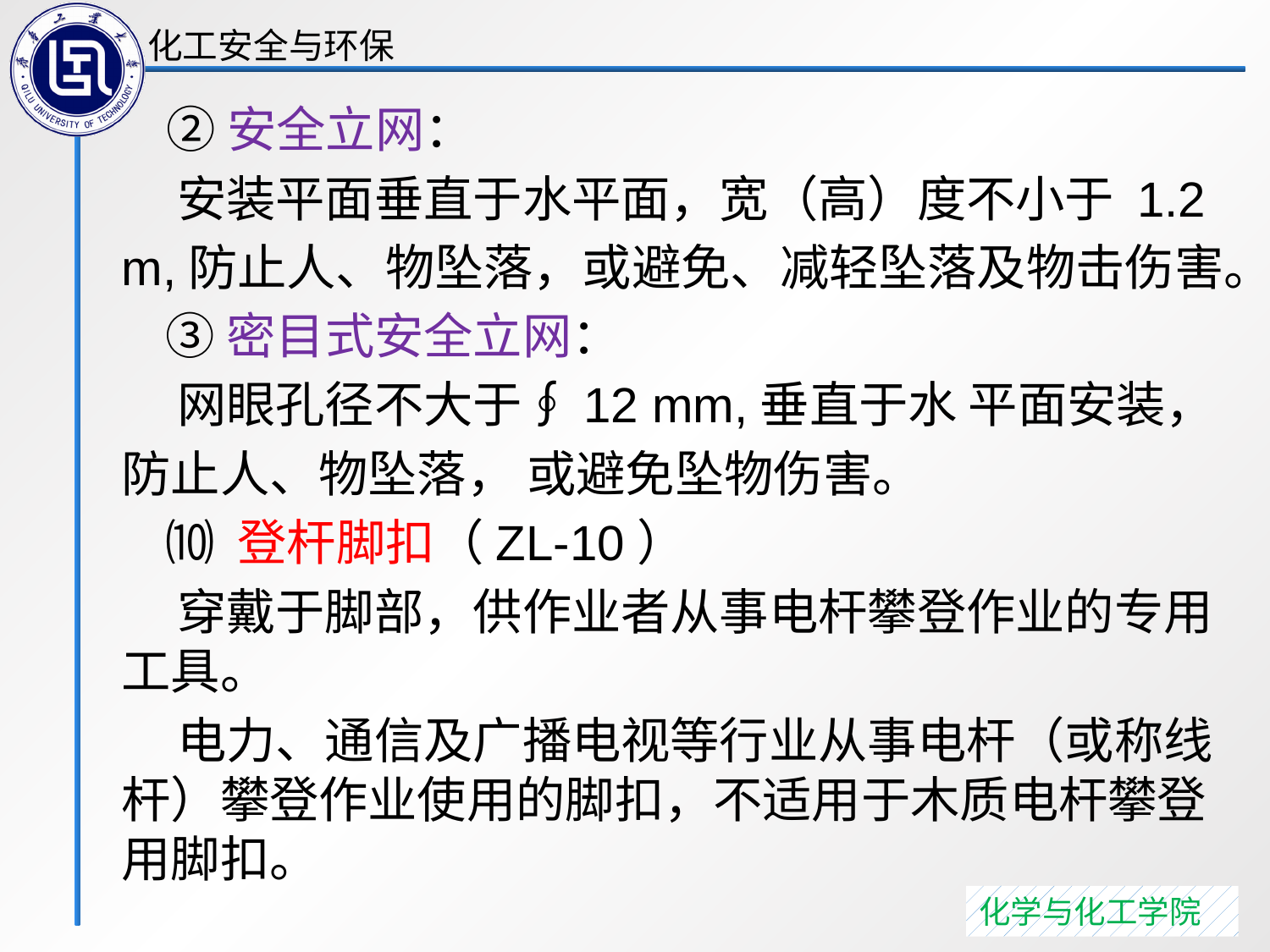

②安全立网：
    安装平面垂直于水平面，宽（高）度不小于 1.2 m,防止人、物坠落，或避免、减轻坠落及物击伤害。
    ③密目式安全立网：
    网眼孔径不大于∮12 mm,垂直于水 平面安装，防止人、物坠落， 或避免坠物伤害。
    ⑽ 登杆脚扣（ZL-10）
    穿戴于脚部，供作业者从事电杆攀登作业的专用工具。
    电力、通信及广播电视等行业从事电杆（或称线杆）攀登作业使用的脚扣，不适用于木质电杆攀登用脚扣。